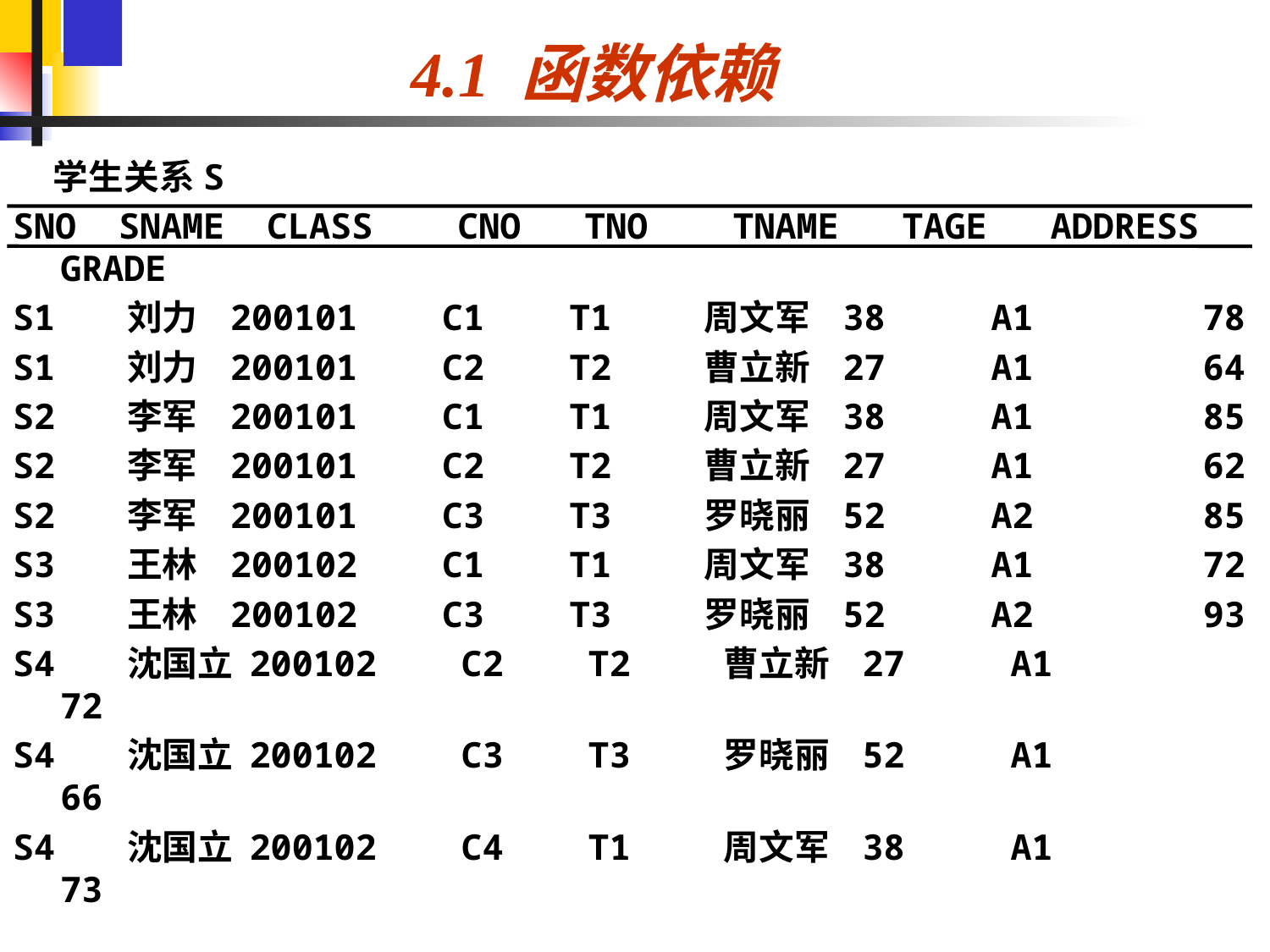

# 4.1 函数依赖
    学生关系S
SNO  SNAME  CLASS    CNO   TNO    TNAME   TAGE   ADDRESS  GRADE
S1   刘力   200101    C1    T1    周文军   38     A1        78
S1   刘力   200101    C2    T2    曹立新   27     A1        64
S2   李军   200101    C1    T1    周文军   38     A1        85
S2   李军   200101    C2    T2    曹立新   27     A1        62
S2   李军   200101    C3    T3    罗晓丽   52     A2        85
S3   王林   200102    C1    T1    周文军   38     A1        72
S3   王林   200102    C3    T3    罗晓丽   52     A2        93
S4   沈国立 200102    C2    T2    曹立新   27     A1        72
S4   沈国立 200102    C3    T3    罗晓丽   52     A1        66
S4   沈国立 200102    C4    T1    周文军   38     A1        73